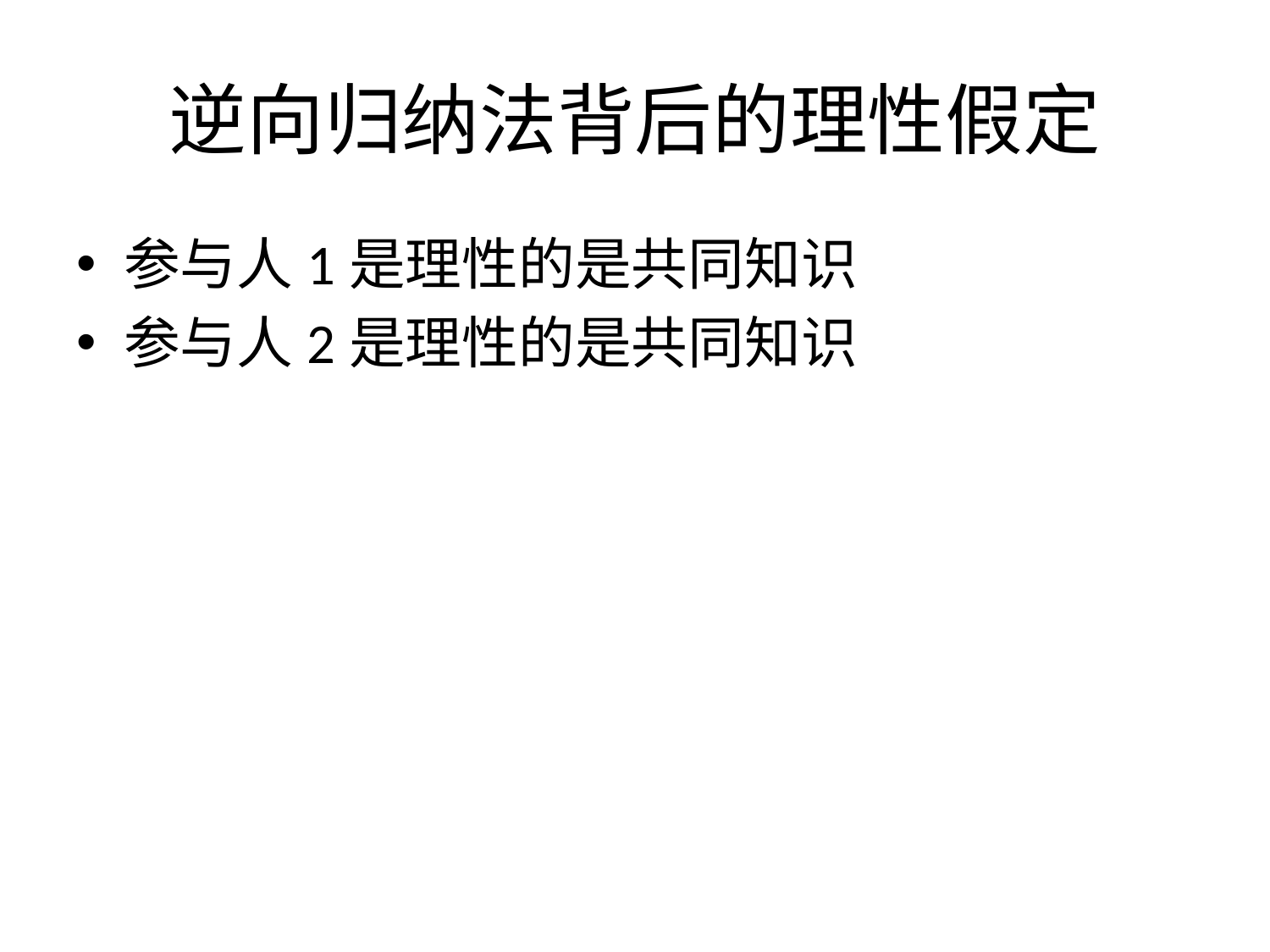

逆向归纳法背后的理性假定
参与人1是理性的是共同知识
参与人2是理性的是共同知识